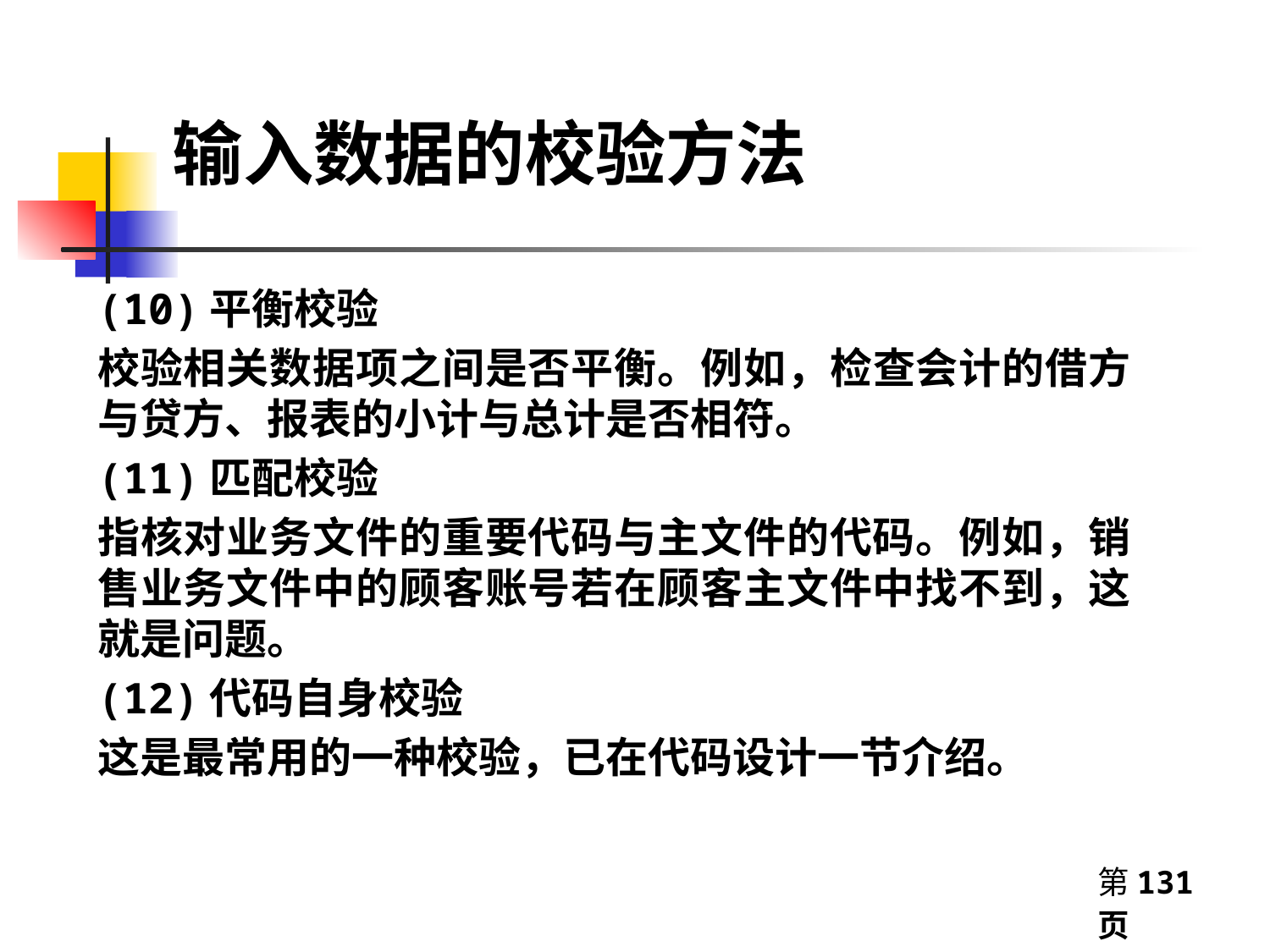

# 输入数据的校验方法
(10)平衡校验
校验相关数据项之间是否平衡。例如，检查会计的借方与贷方、报表的小计与总计是否相符。
(11)匹配校验
指核对业务文件的重要代码与主文件的代码。例如，销售业务文件中的顾客账号若在顾客主文件中找不到，这就是问题。
(12)代码自身校验
这是最常用的一种校验，已在代码设计一节介绍。